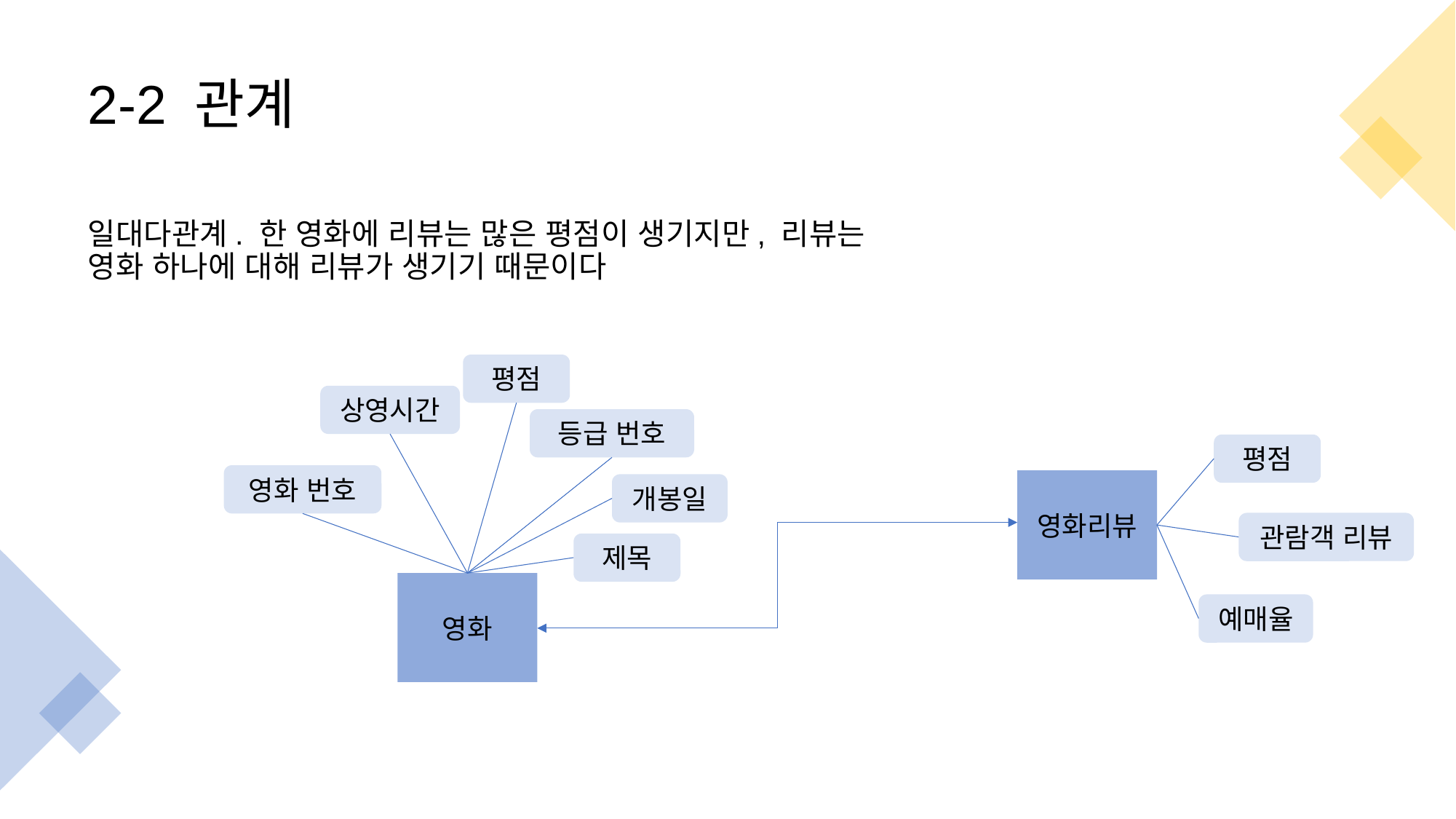

# 2-2 관계
일대다관계. 한 영화에 리뷰는 많은 평점이 생기지만, 리뷰는 영화 하나에 대해 리뷰가 생기기 때문이다

평점
상영시간
등급 번호
영화 번호
개봉일
제목

영화

평점

영화리뷰

관람객 리뷰
예매율